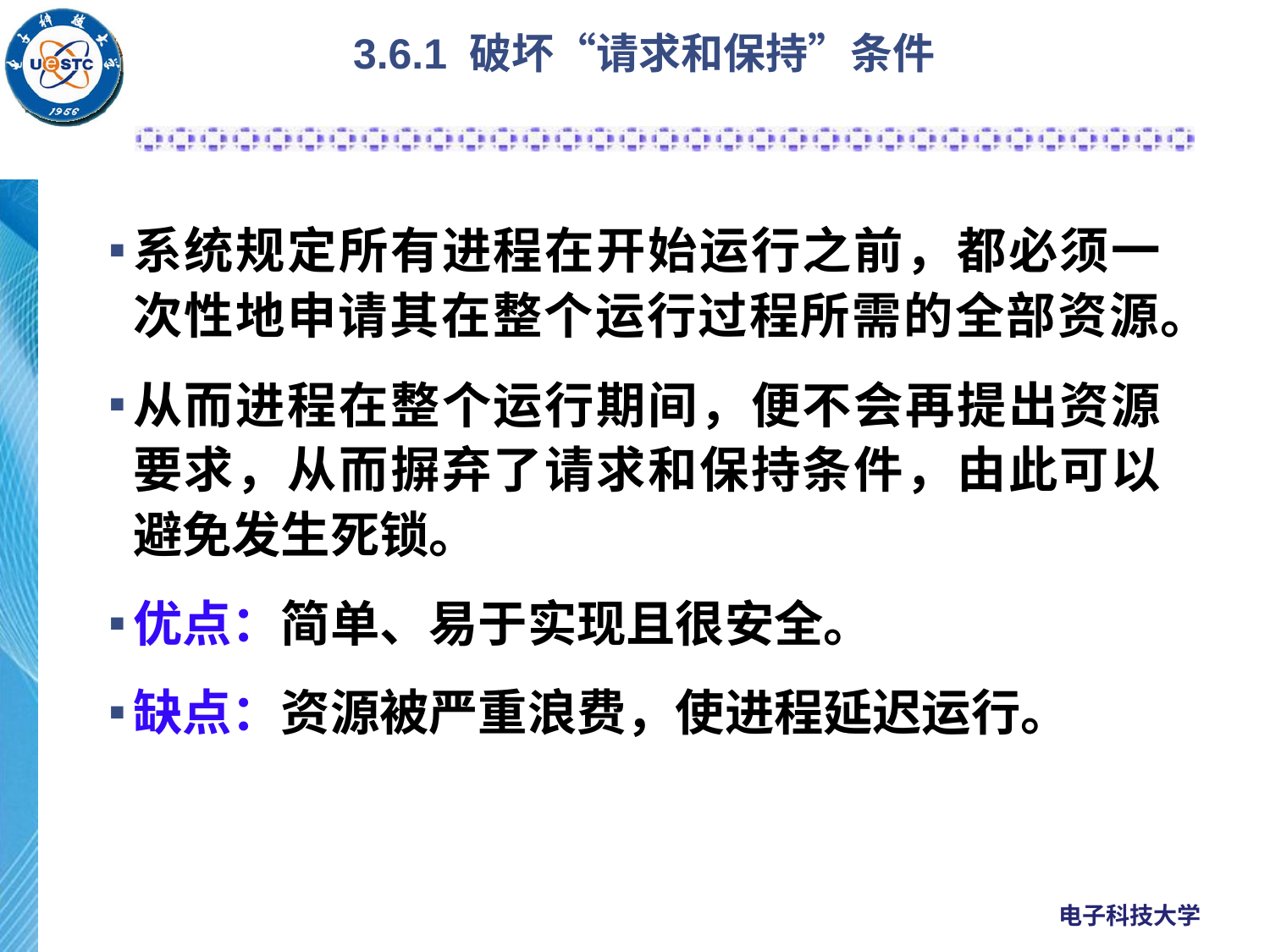

# 3.6.1 破坏“请求和保持”条件
系统规定所有进程在开始运行之前，都必须一次性地申请其在整个运行过程所需的全部资源。
从而进程在整个运行期间，便不会再提出资源要求，从而摒弃了请求和保持条件，由此可以避免发生死锁。
优点：简单、易于实现且很安全。
缺点：资源被严重浪费，使进程延迟运行。